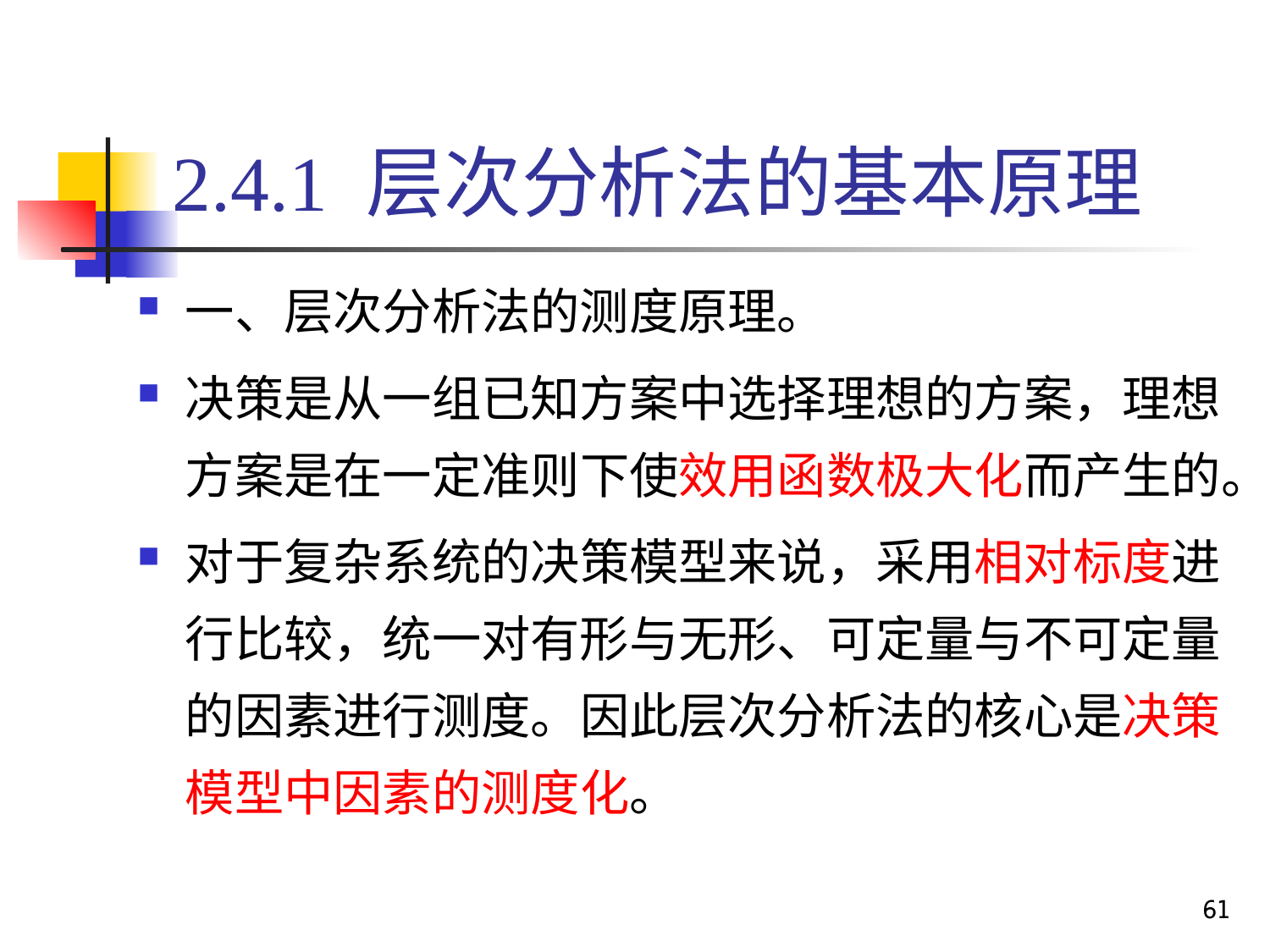

# 2.4.1 层次分析法的基本原理
一、层次分析法的测度原理。
决策是从一组已知方案中选择理想的方案，理想方案是在一定准则下使效用函数极大化而产生的。
对于复杂系统的决策模型来说，采用相对标度进行比较，统一对有形与无形、可定量与不可定量的因素进行测度。因此层次分析法的核心是决策模型中因素的测度化。
61